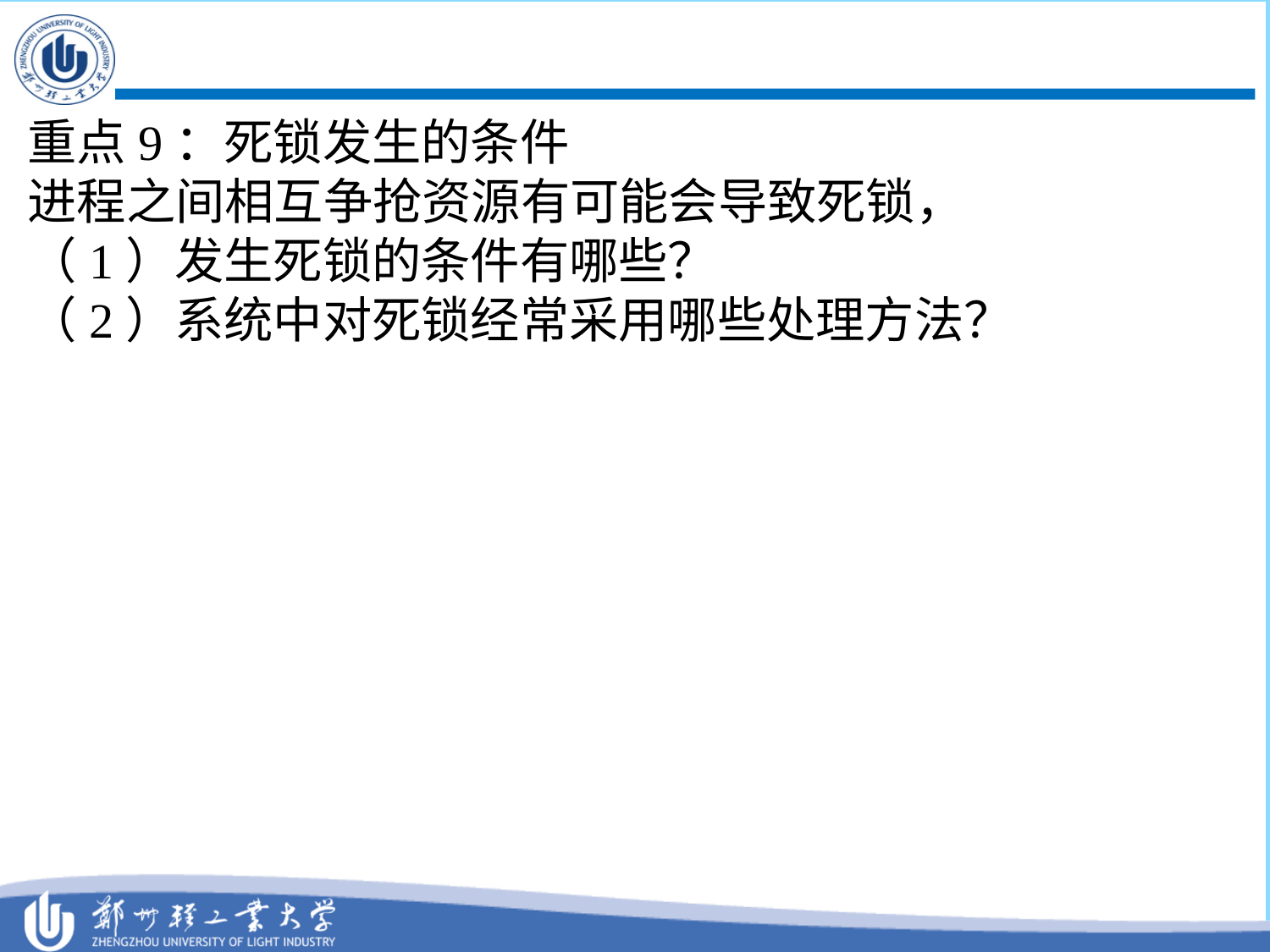

#
重点9：死锁发生的条件
进程之间相互争抢资源有可能会导致死锁，
（1）发生死锁的条件有哪些？
（2）系统中对死锁经常采用哪些处理方法？